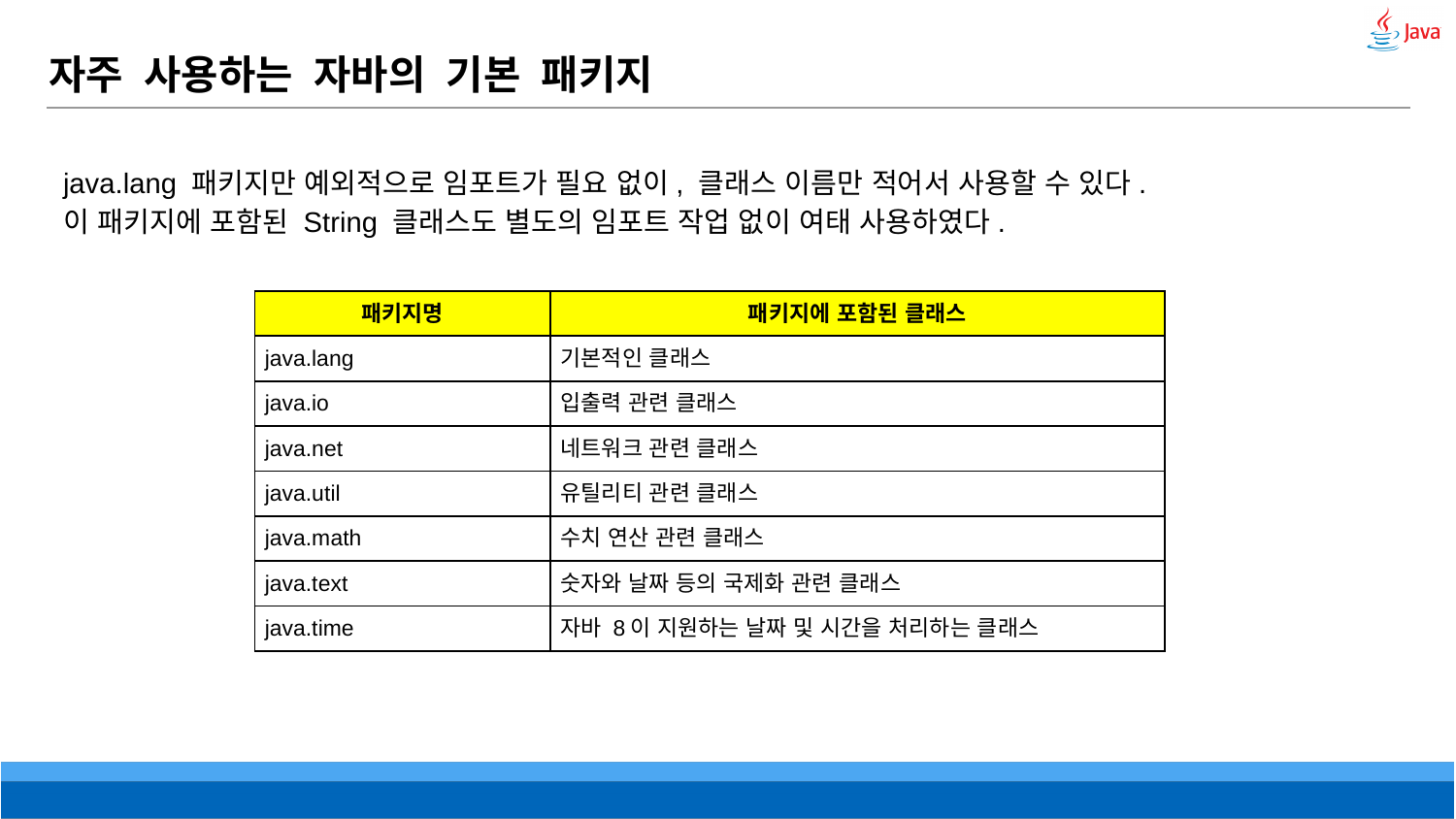

# 자주 사용하는 자바의 기본 패키지
java.lang 패키지만 예외적으로 임포트가 필요 없이, 클래스 이름만 적어서 사용할 수 있다.
이 패키지에 포함된 String 클래스도 별도의 임포트 작업 없이 여태 사용하였다.
| 패키지명 | 패키지에 포함된 클래스 |
| --- | --- |
| java.lang | 기본적인 클래스 |
| java.io | 입출력 관련 클래스 |
| java.net | 네트워크 관련 클래스 |
| java.util | 유틸리티 관련 클래스 |
| java.math | 수치 연산 관련 클래스 |
| java.text | 숫자와 날짜 등의 국제화 관련 클래스 |
| java.time | 자바 8이 지원하는 날짜 및 시간을 처리하는 클래스 |